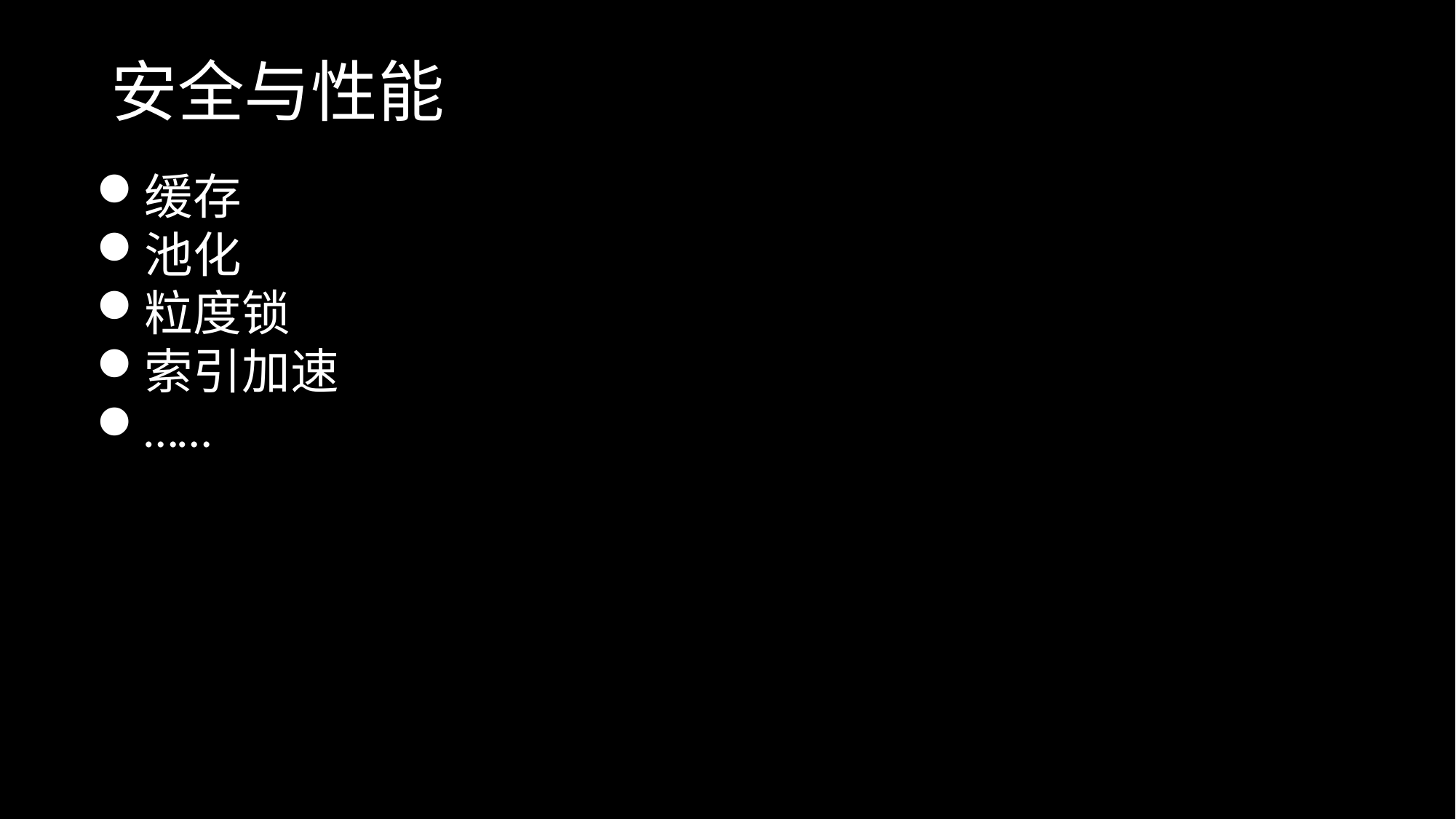

# 安全与性能
缓存
池化
粒度锁
索引加速
……